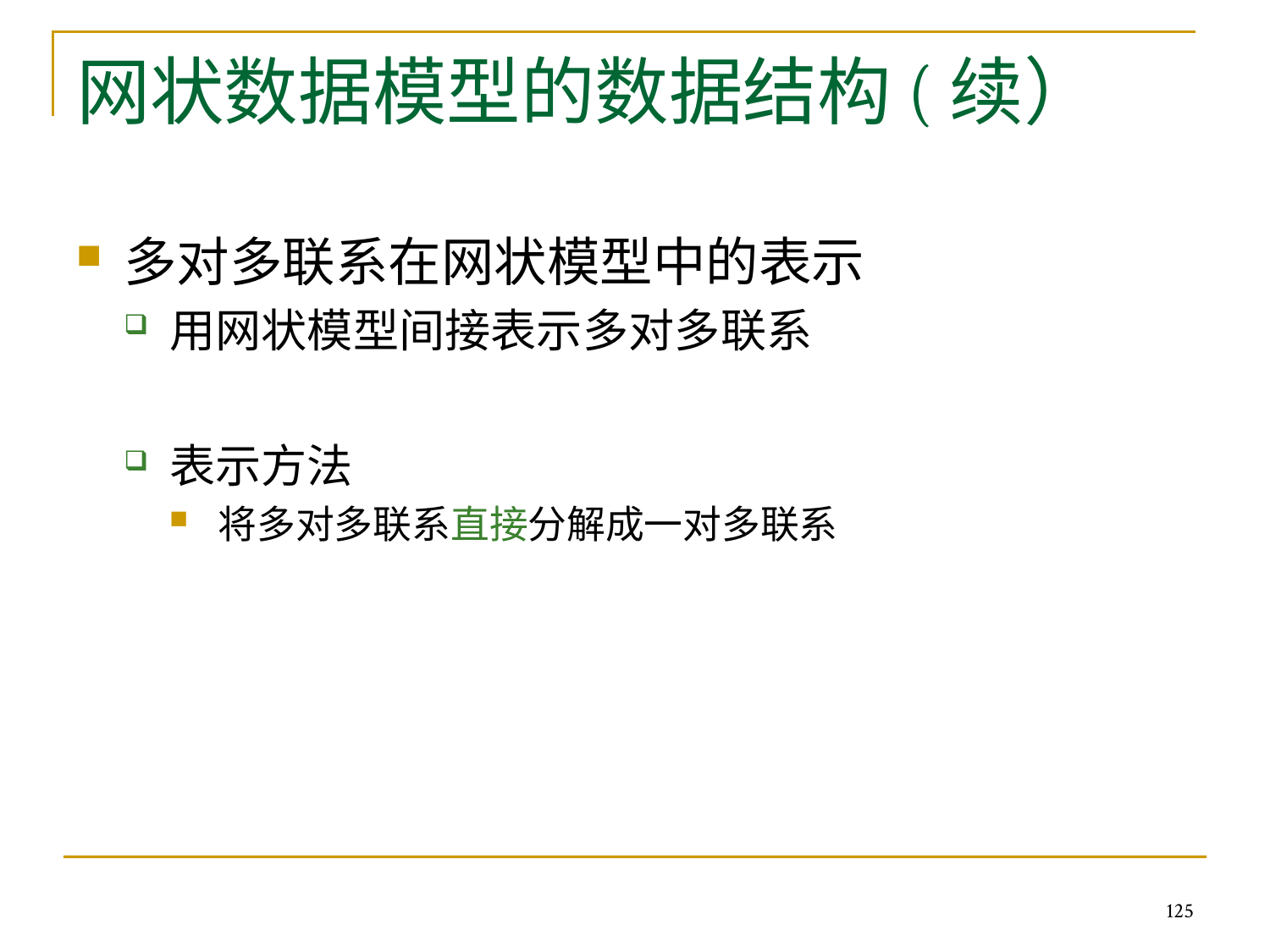

# 网状数据模型的数据结构(续）
多对多联系在网状模型中的表示
用网状模型间接表示多对多联系

表示方法
将多对多联系直接分解成一对多联系

125